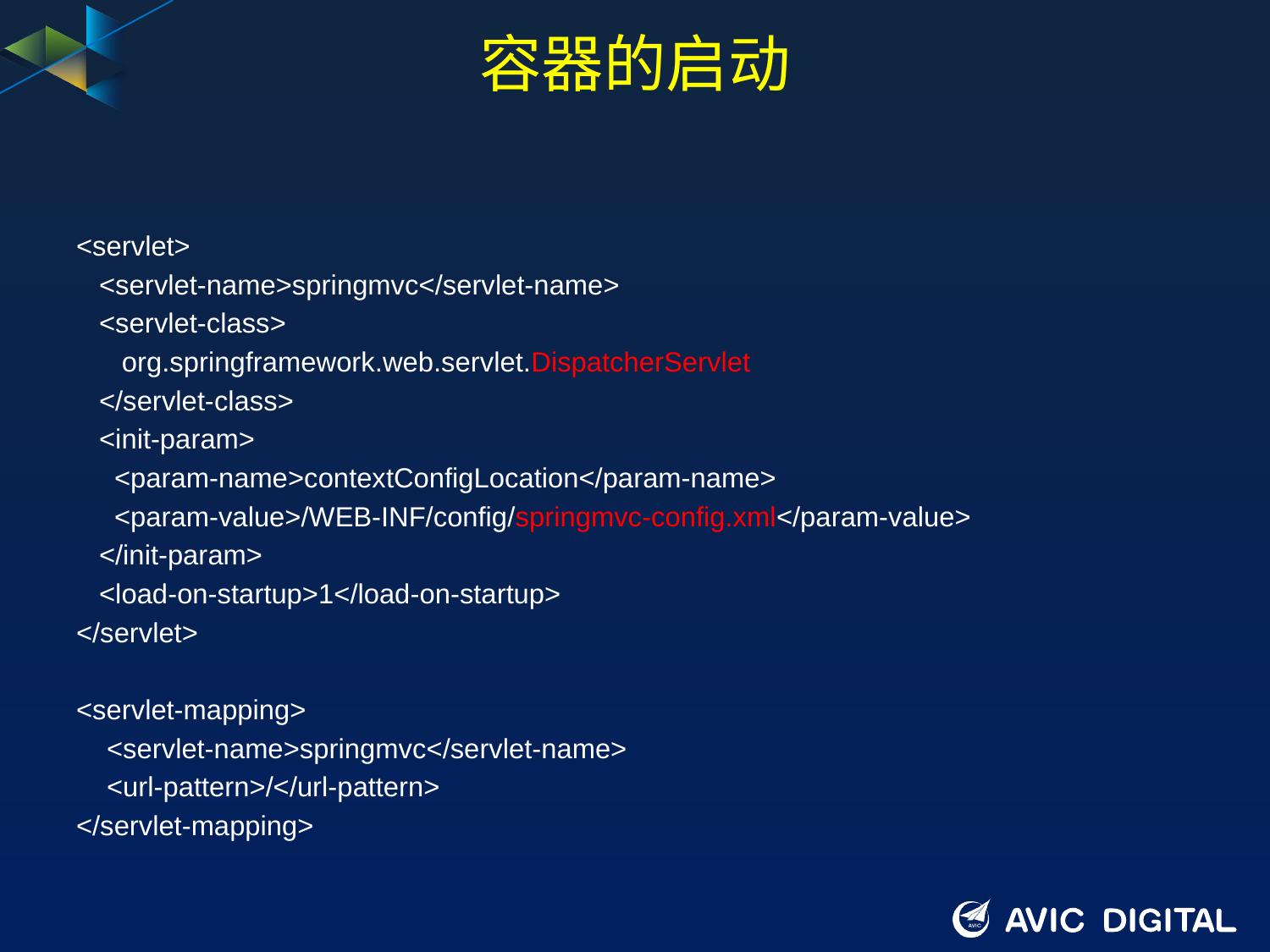

# 容器的启动
<servlet>
   <servlet-name>springmvc</servlet-name>
   <servlet-class>
      org.springframework.web.servlet.DispatcherServlet
   </servlet-class>
   <init-param>
     <param-name>contextConfigLocation</param-name>
     <param-value>/WEB-INF/config/springmvc-config.xml</param-value>
   </init-param>
   <load-on-startup>1</load-on-startup>
</servlet>

<servlet-mapping>
    <servlet-name>springmvc</servlet-name>
    <url-pattern>/</url-pattern>
</servlet-mapping>